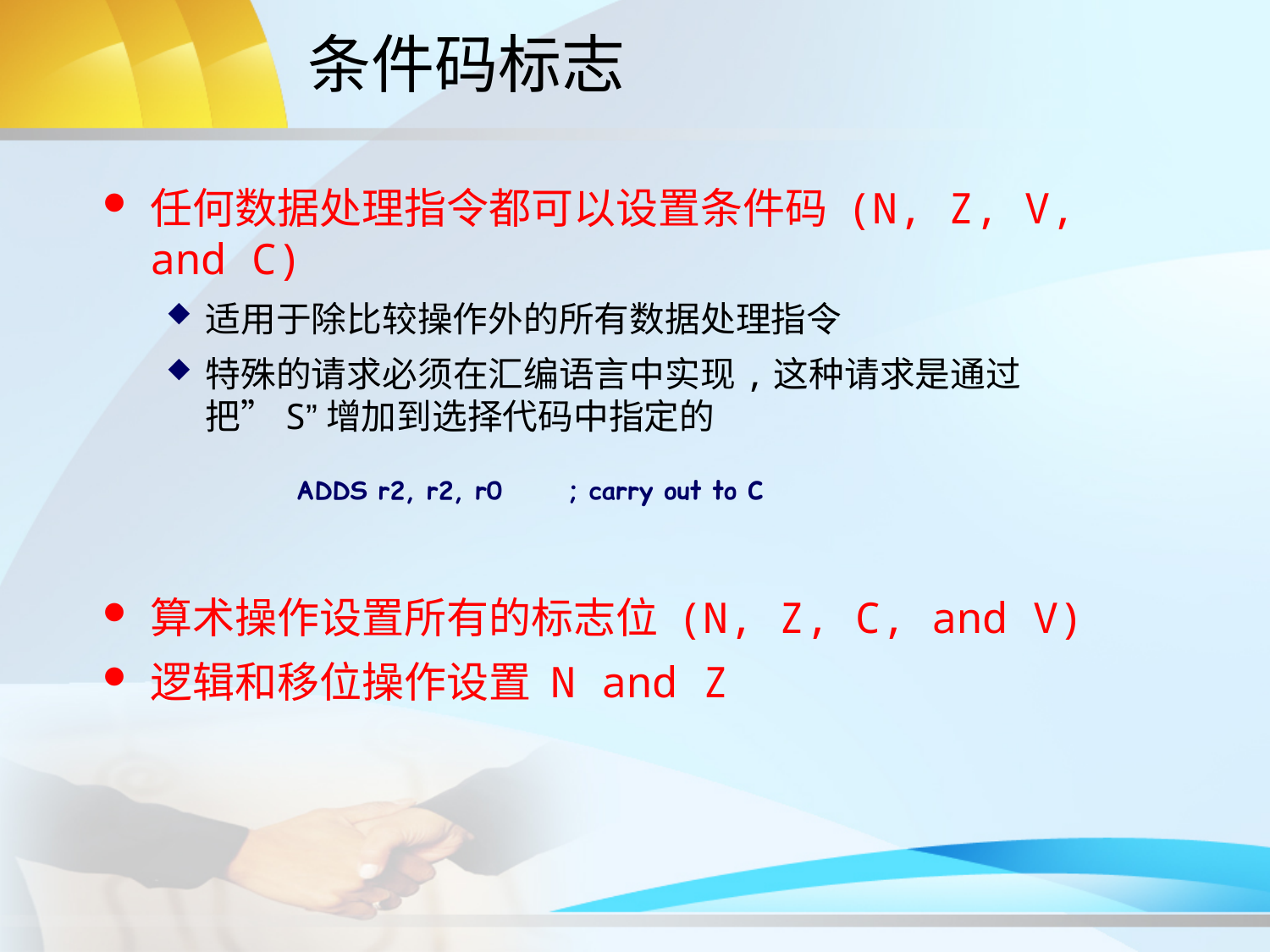

# 条件码标志
任何数据处理指令都可以设置条件码 (N, Z, V, and C)
适用于除比较操作外的所有数据处理指令
特殊的请求必须在汇编语言中实现,这种请求是通过把”S”增加到选择代码中指定的

算术操作设置所有的标志位 (N, Z, C, and V)
逻辑和移位操作设置 N and Z
ADDS r2, r2, r0
; carry out to C